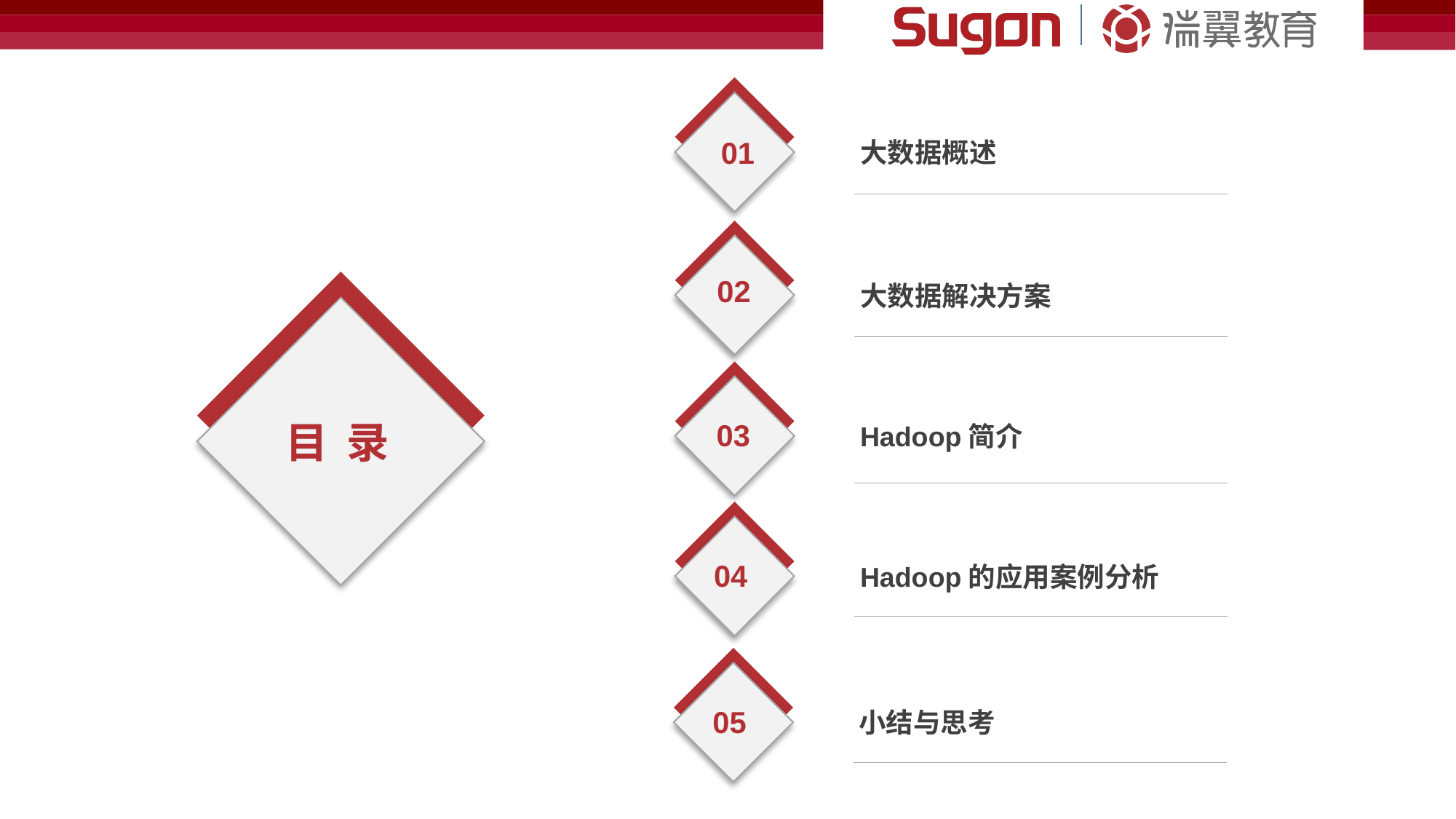

01
大数据概述

02

大数据解决方案

03
目  录
Hadoop简介

04
Hadoop的应用案例分析

05
小结与思考